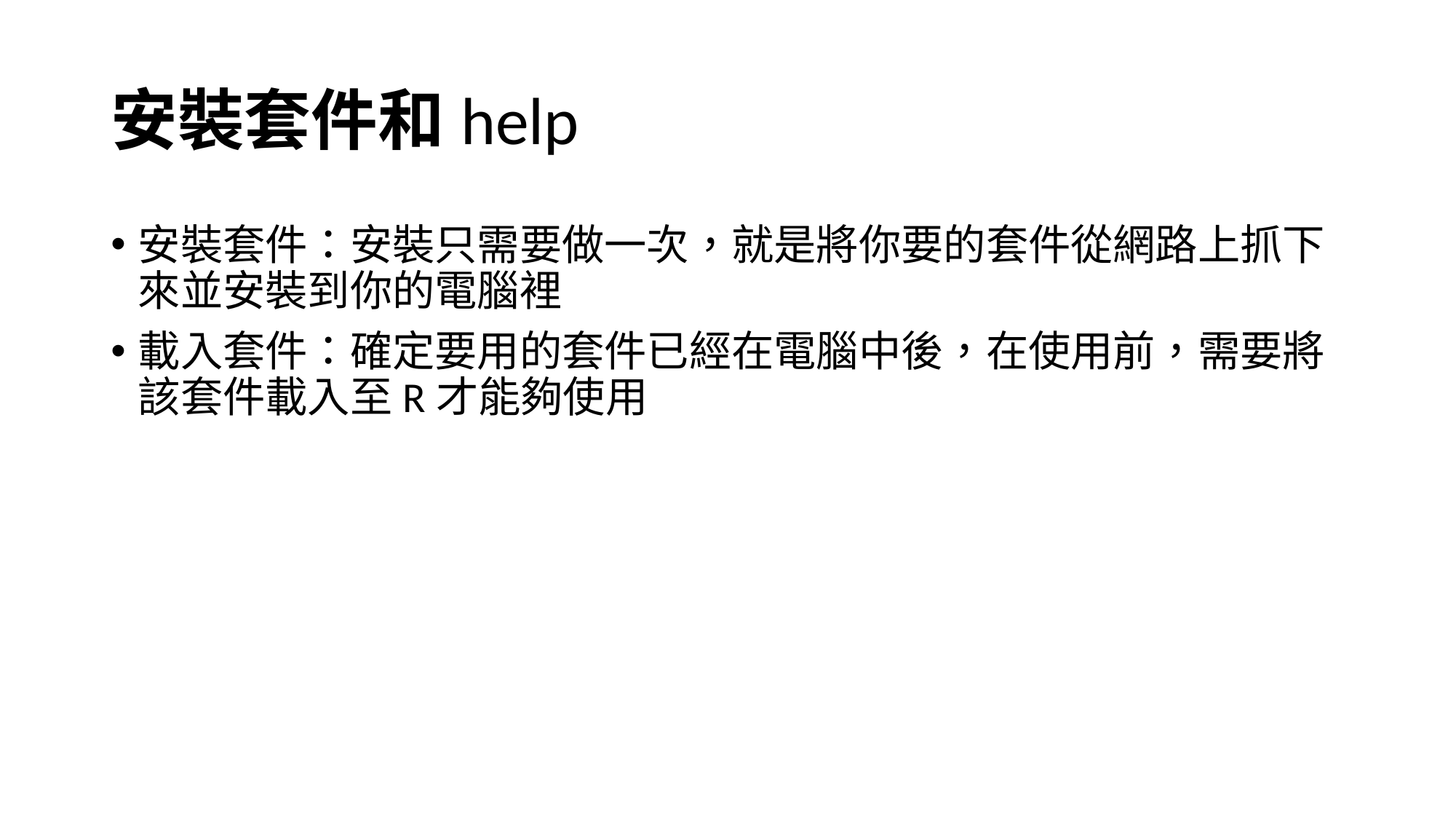

# 安裝套件和help
安裝套件：安裝只需要做一次，就是將你要的套件從網路上抓下來並安裝到你的電腦裡
載入套件：確定要用的套件已經在電腦中後，在使用前，需要將該套件載入至R才能夠使用